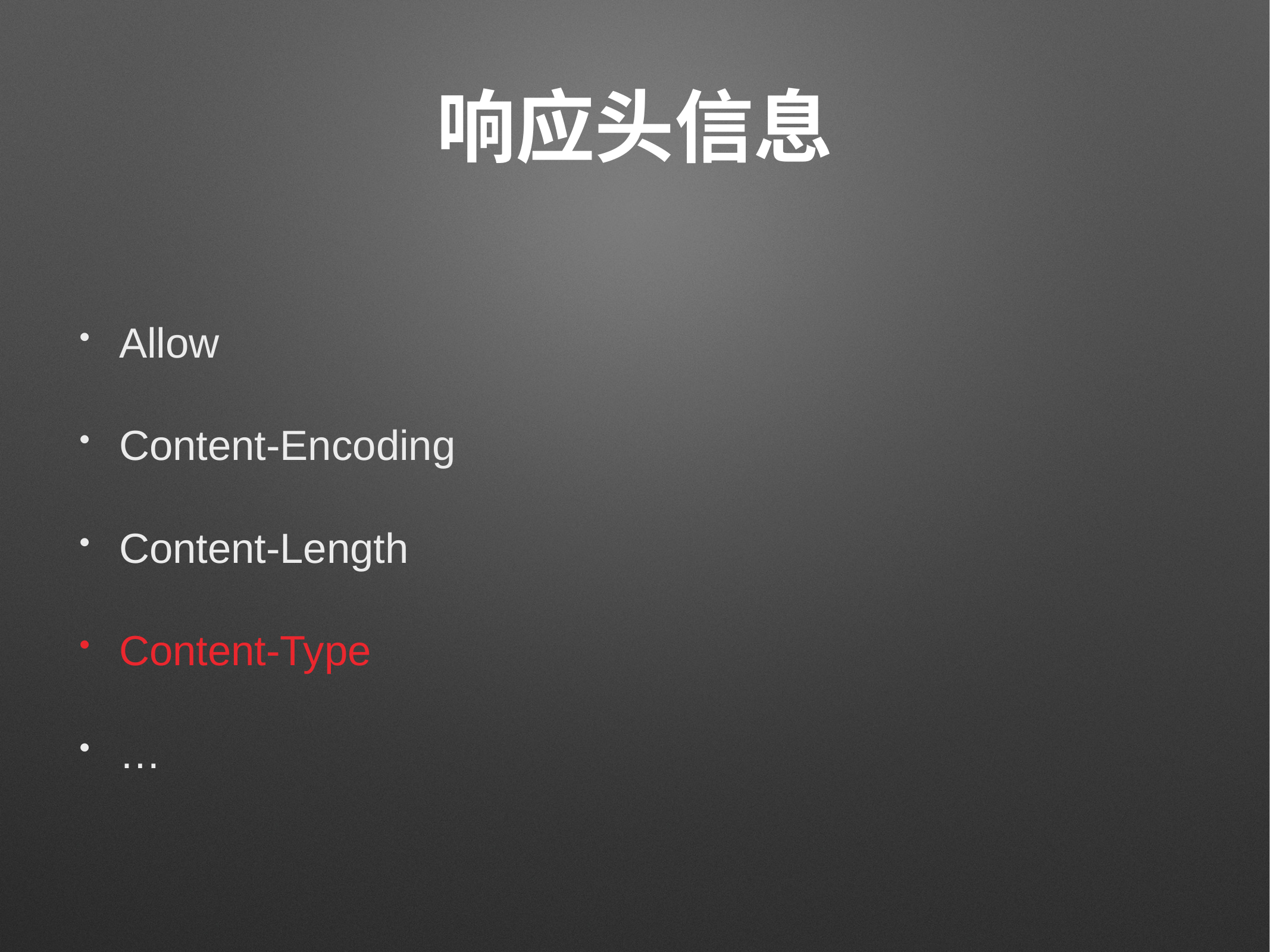

# 响应头信息
Allow
Content-Encoding
Content-Length
Content-Type
…